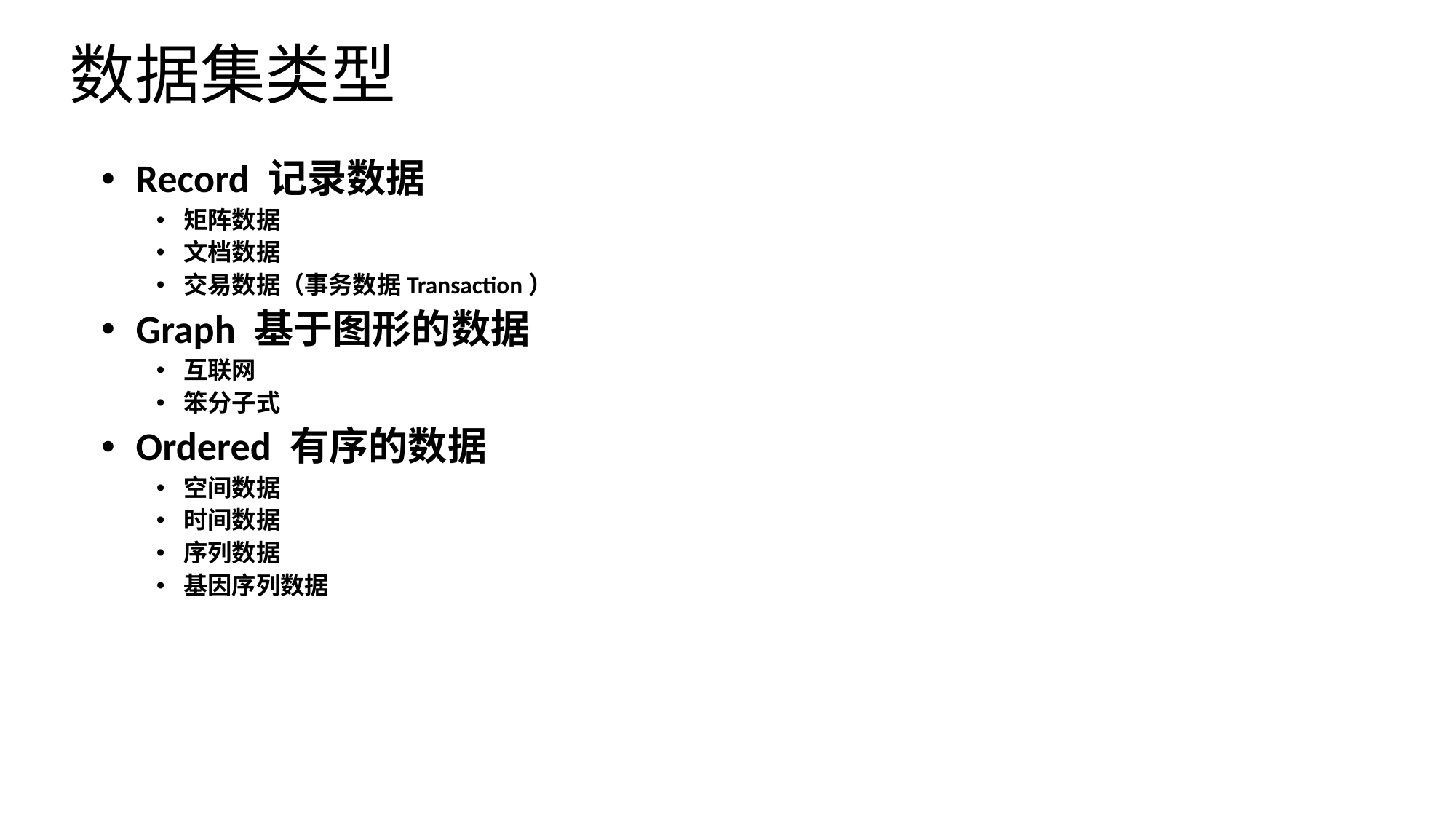

# 数据集类型
Record 记录数据
矩阵数据
文档数据
交易数据（事务数据Transaction）
Graph 基于图形的数据
互联网
笨分子式
Ordered 有序的数据
空间数据
时间数据
序列数据
基因序列数据